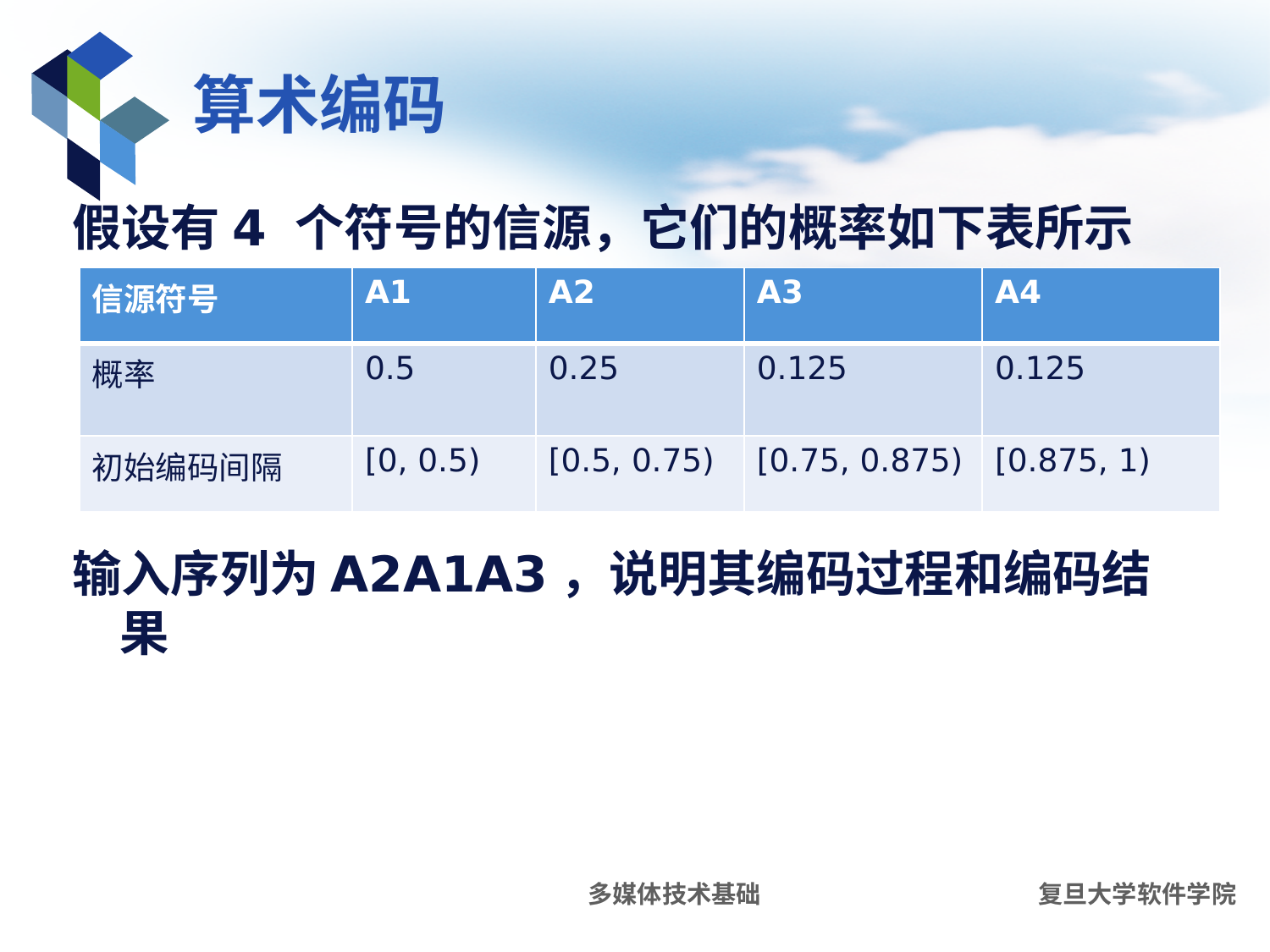

# 算术编码
假设有4 个符号的信源，它们的概率如下表所示

输入序列为A2A1A3，说明其编码过程和编码结果
| 信源符号 | A1 | A2 | A3 | A4 |
| --- | --- | --- | --- | --- |
| 概率 | 0.5 | 0.25 | 0.125 | 0.125 |
| 初始编码间隔 | [0, 0.5) | [0.5, 0.75) | [0.75, 0.875) | [0.875, 1) |
多媒体技术基础